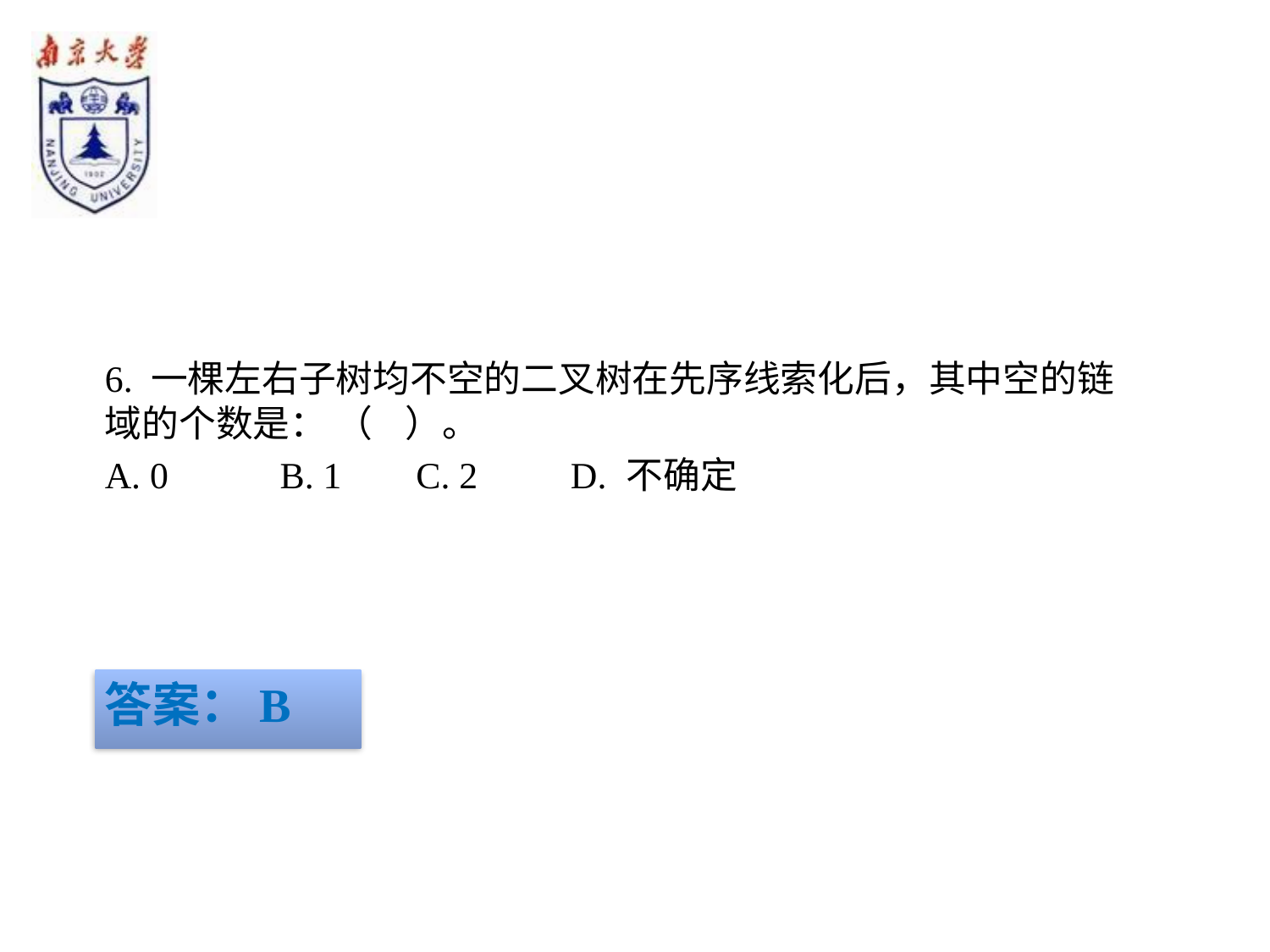

#
6. 一棵左右子树均不空的二叉树在先序线索化后，其中空的链域的个数是： （    ）。
A. 0            B. 1        C. 2          D. 不确定

答案：B